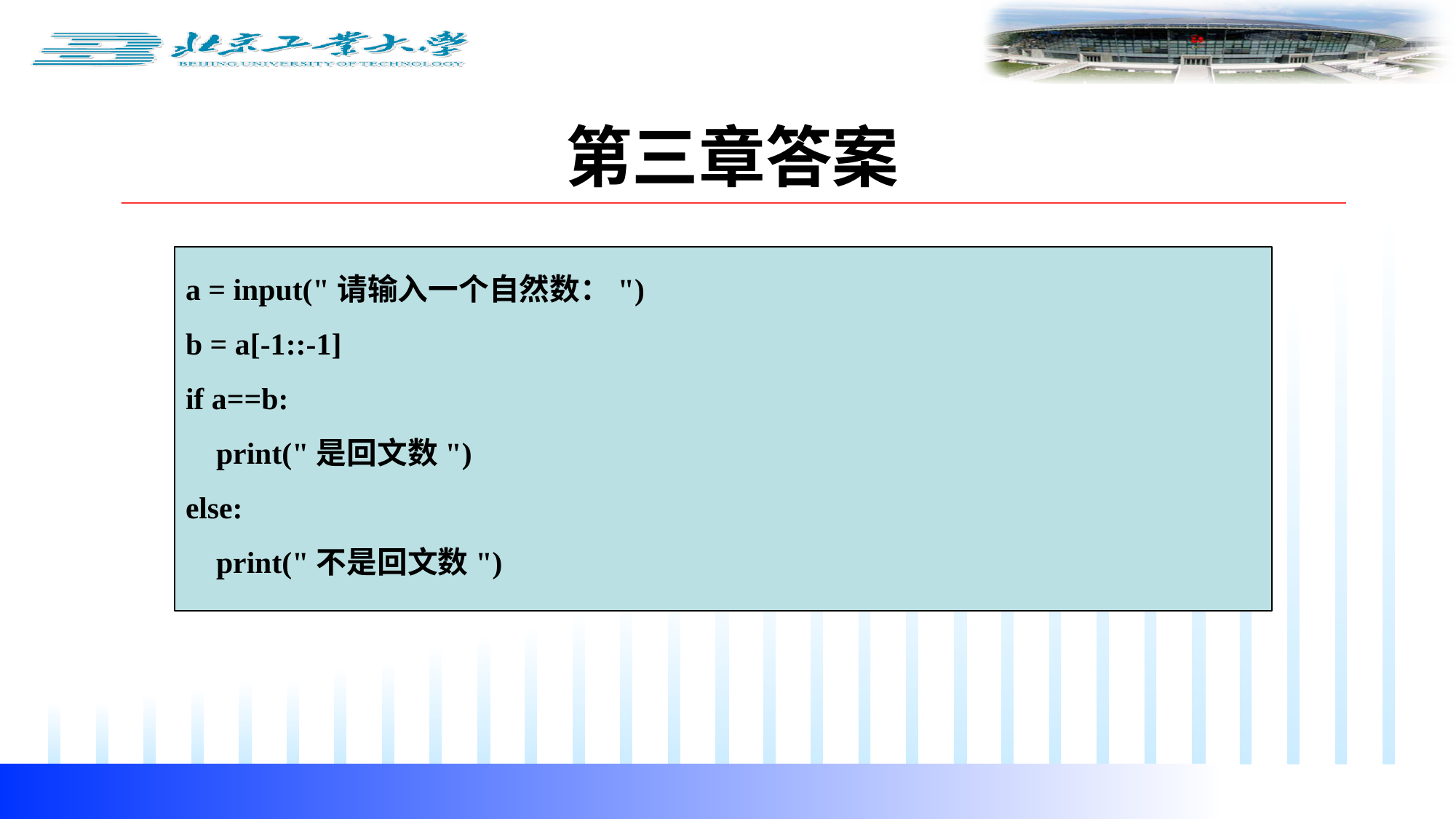

第三章答案
a = input("请输入一个自然数：")
b = a[-1::-1]
if a==b:
    print("是回文数")
else:
    print("不是回文数")